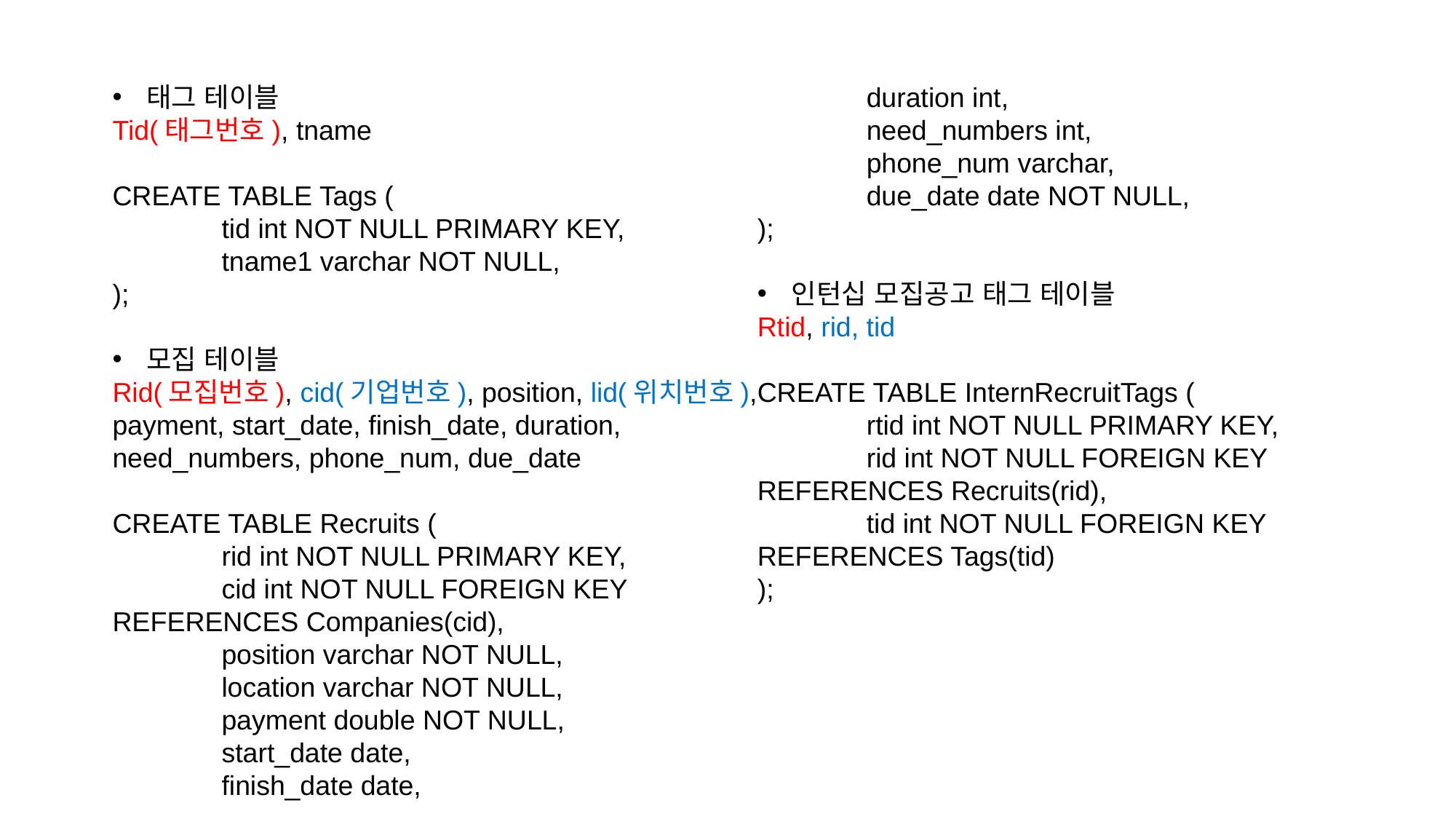

태그 테이블
Tid(태그번호), tname

CREATE TABLE Tags (
	tid int NOT NULL PRIMARY KEY,
	tname1 varchar NOT NULL,
);

모집 테이블
Rid(모집번호), cid(기업번호), position, lid(위치번호), payment, start_date, finish_date, duration, need_numbers, phone_num, due_date

CREATE TABLE Recruits (
	rid int NOT NULL PRIMARY KEY,
	cid int NOT NULL FOREIGN KEY REFERENCES Companies(cid),
	position varchar NOT NULL,
	location varchar NOT NULL,
	payment double NOT NULL,
	start_date date,
	finish_date date,
	duration int,
	need_numbers int,
	phone_num varchar,
	due_date date NOT NULL,
);

인턴십 모집공고 태그 테이블
Rtid, rid, tid

CREATE TABLE InternRecruitTags (
	rtid int NOT NULL PRIMARY KEY,
	rid int NOT NULL FOREIGN KEY REFERENCES Recruits(rid),
	tid int NOT NULL FOREIGN KEY REFERENCES Tags(tid)
);